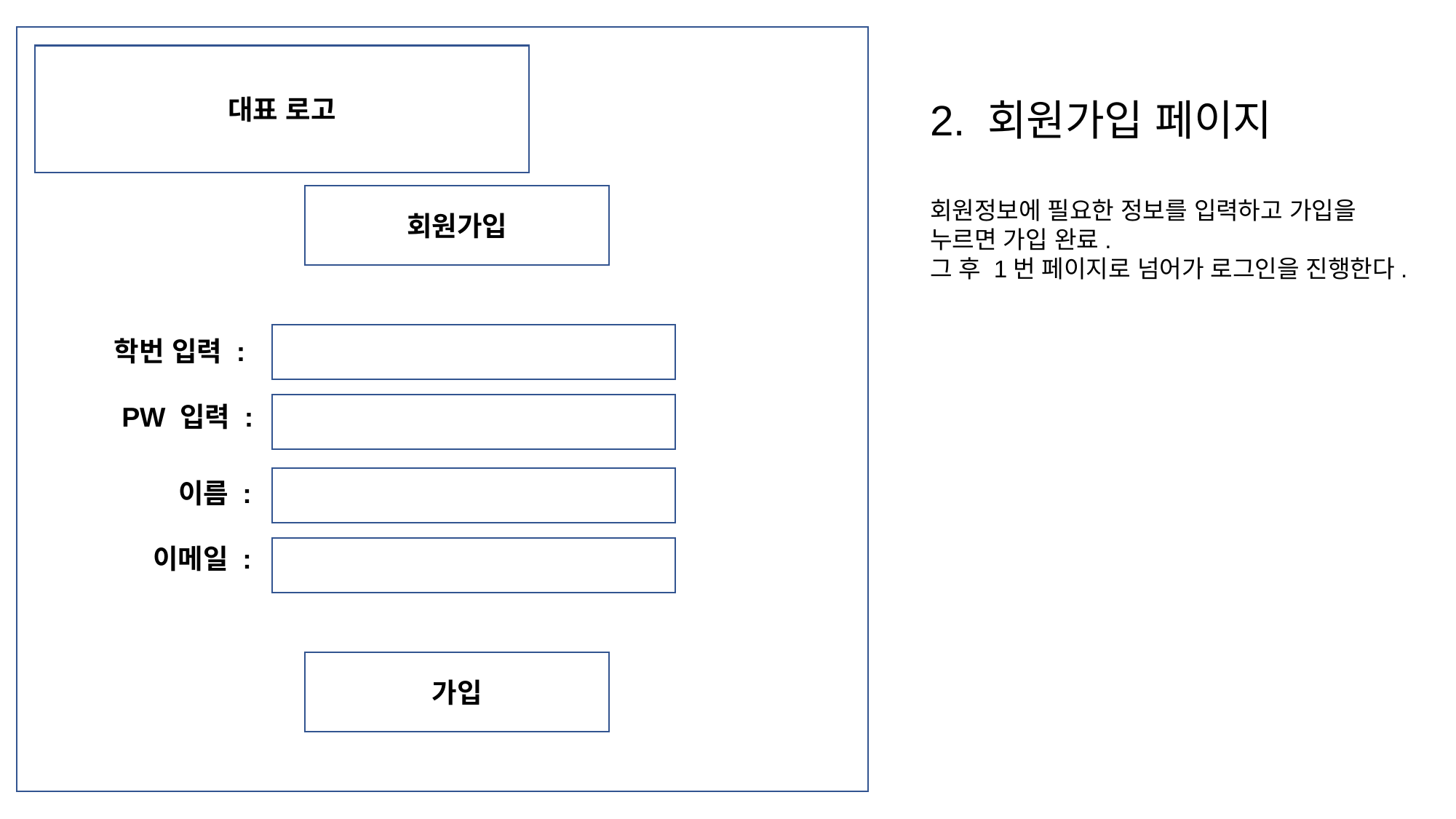

대표 로고
2. 회원가입 페이지

회원정보에 필요한 정보를 입력하고 가입을 누르면 가입 완료.
그 후 1번 페이지로 넘어가 로그인을 진행한다.
회원가입

학번 입력 :

 PW 입력 :

   이름 :

이메일 :

가입